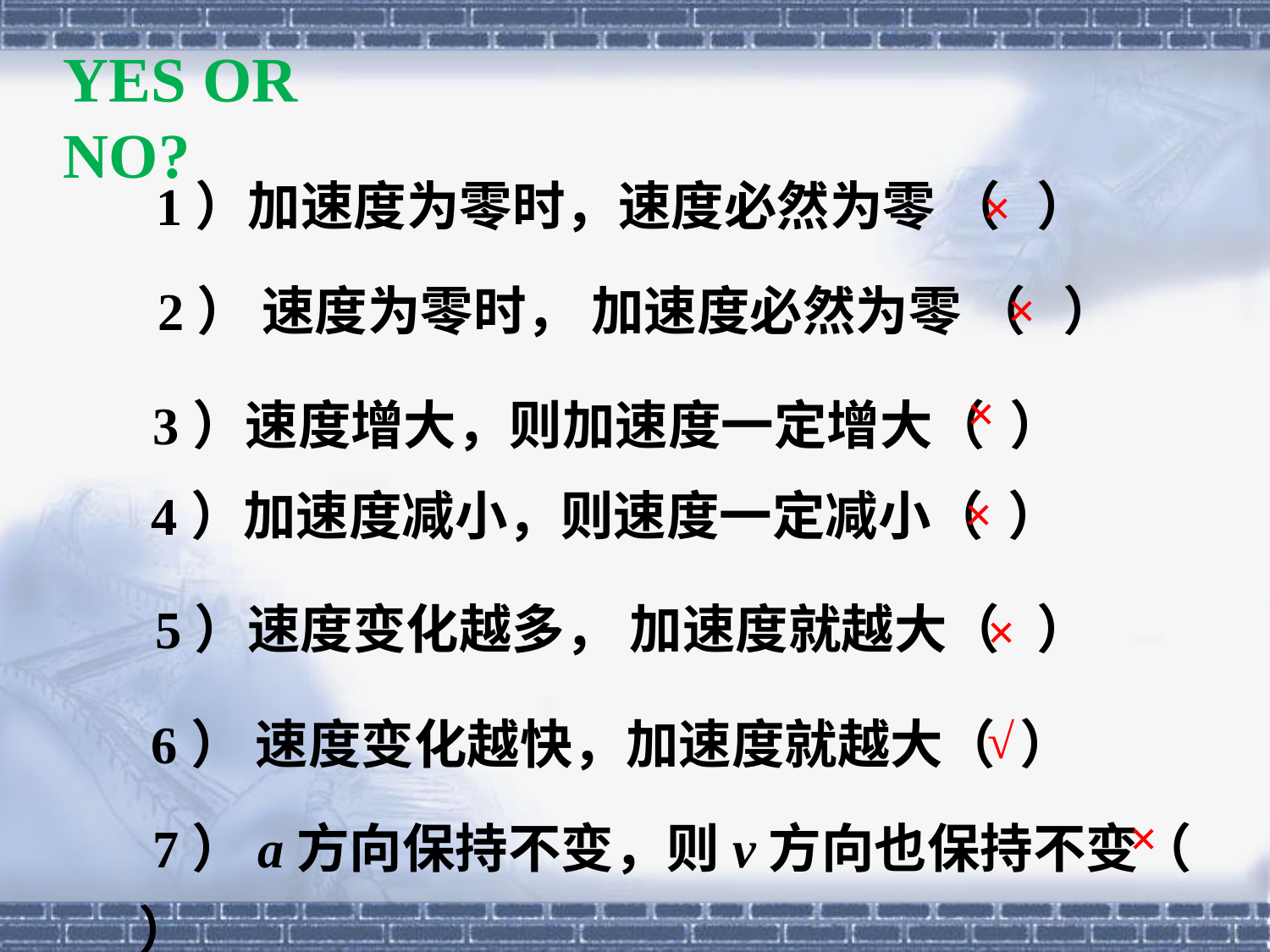

# Yes or No?
1）加速度为零时，速度必然为零 （   ）
×
2） 速度为零时， 加速度必然为零 （   ）
×
3）速度增大，则加速度一定增大（  ）

×
4）加速度减小，则速度一定减小（  ）
×
5）速度变化越多， 加速度就越大（   ）
×
6） 速度变化越快，加速度就越大（  ）
√
  7）a方向保持不变，则v方向也保持不变（   ）
×